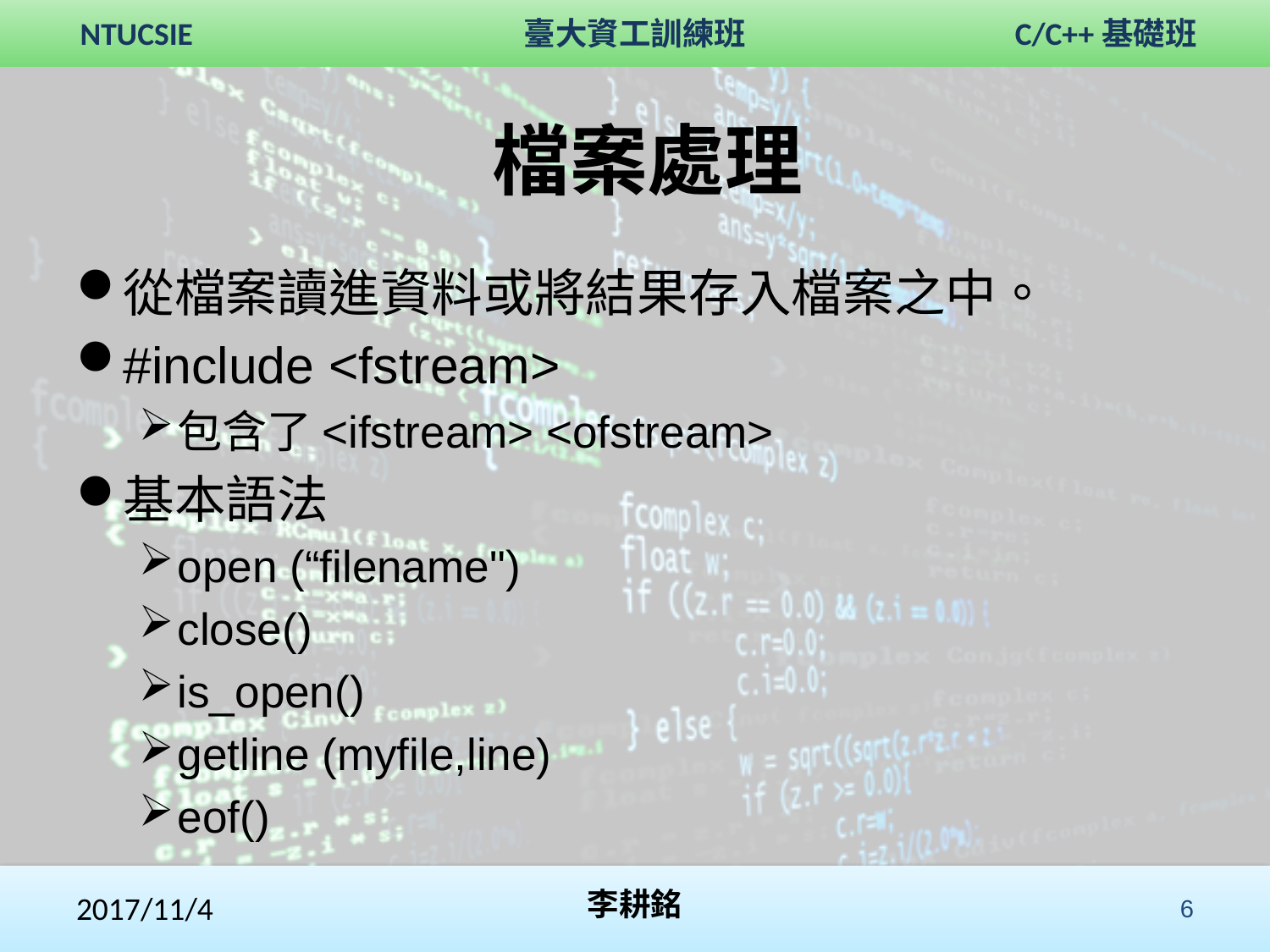

# 檔案處理
從檔案讀進資料或將結果存入檔案之中。
#include <fstream>
包含了<ifstream> <ofstream>
基本語法
open (“filename")
close()
is_open()
getline (myfile,line)
eof()

2017/11/4
李耕銘
 6